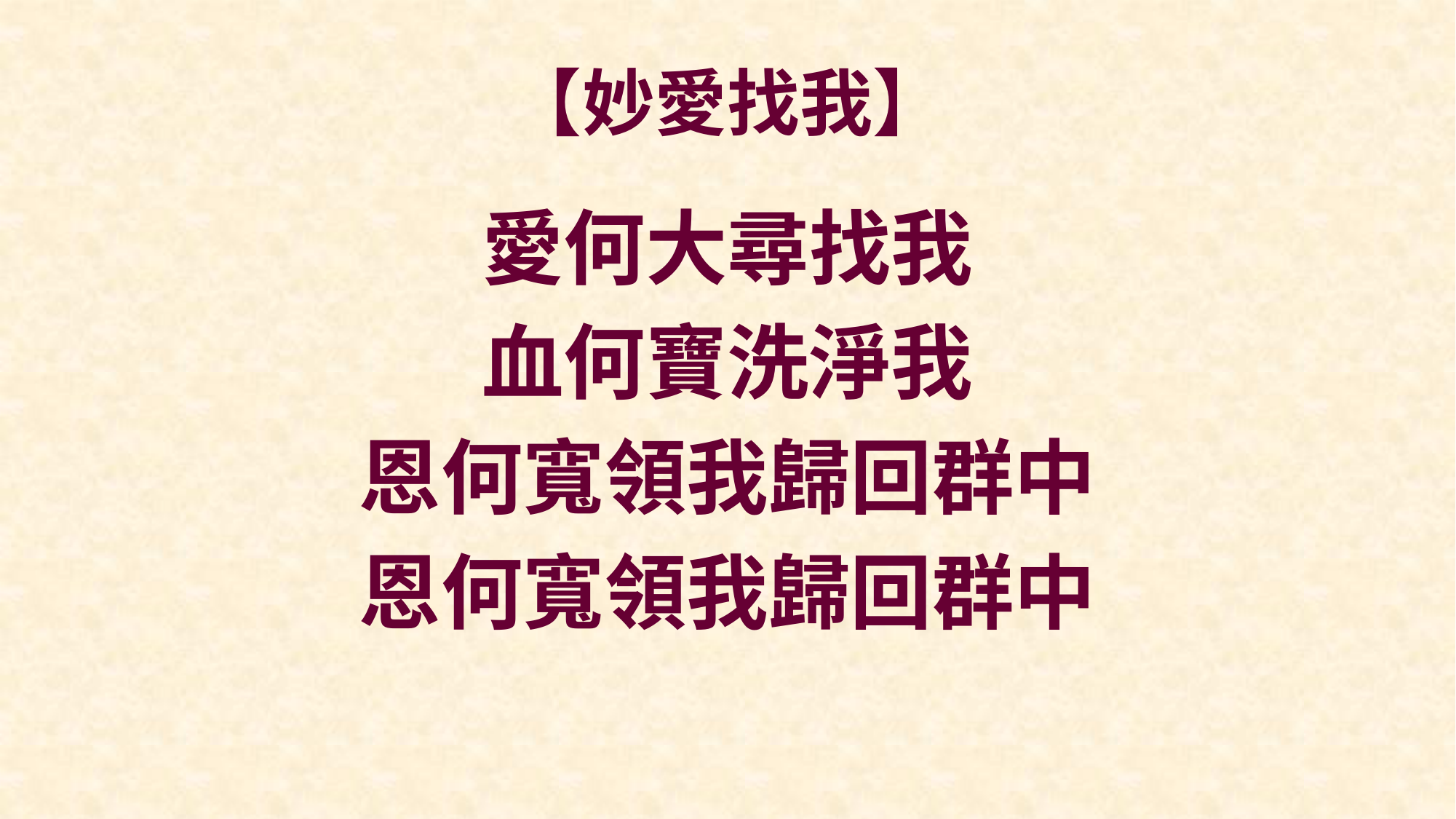

# 【妙愛找我】
愛何大尋找我
血何寶洗淨我
恩何寬領我歸回群中
恩何寬領我歸回群中